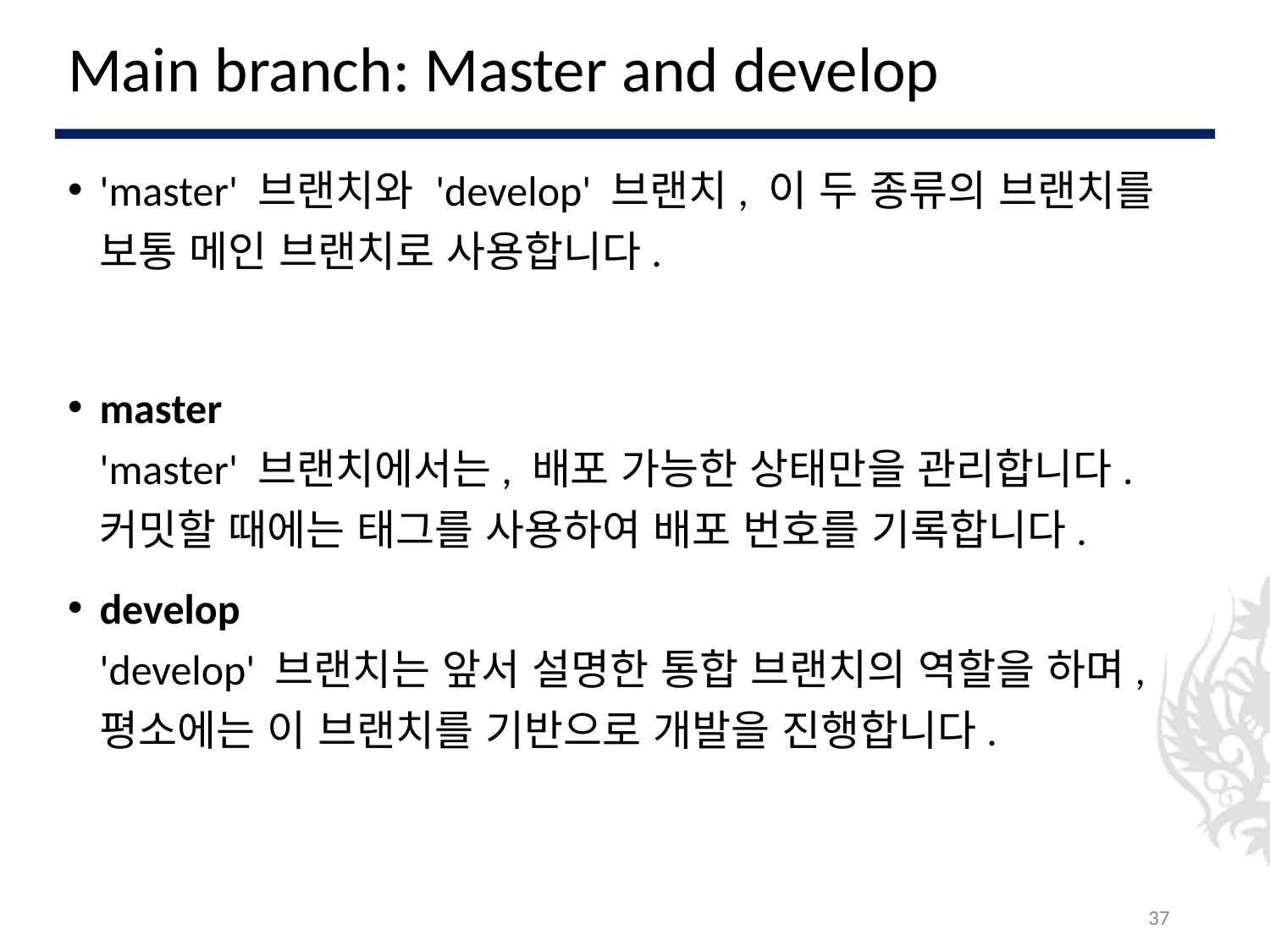

# Main branch: Master and develop
'master' 브랜치와 'develop' 브랜치, 이 두 종류의 브랜치를 보통 메인 브랜치로 사용합니다.

master
'master' 브랜치에서는, 배포 가능한 상태만을 관리합니다. 커밋할 때에는 태그를 사용하여 배포 번호를 기록합니다.
develop
'develop' 브랜치는 앞서 설명한 통합 브랜치의 역할을 하며, 평소에는 이 브랜치를 기반으로 개발을 진행합니다.

37